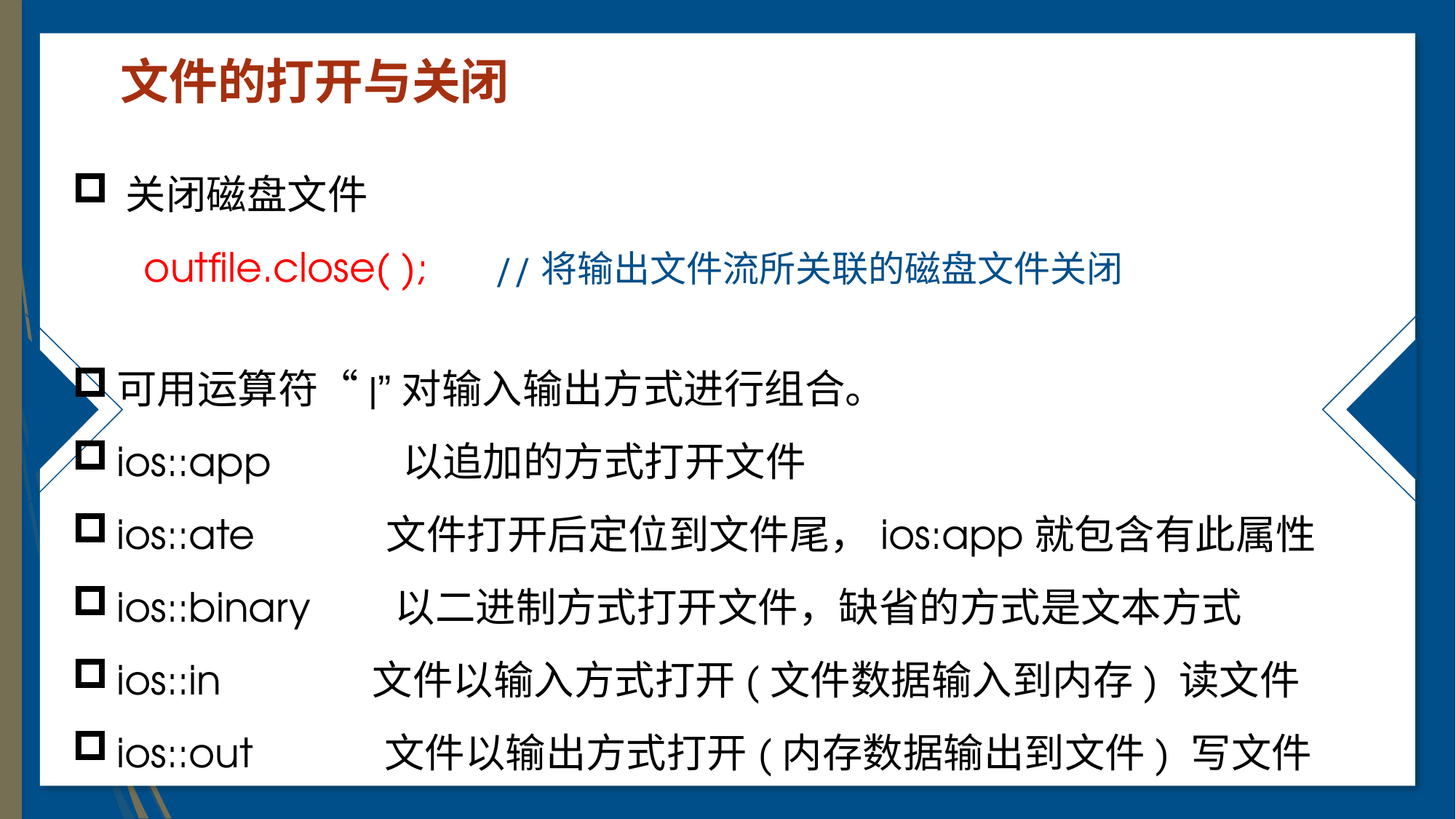

文件的打开与关闭
关闭磁盘文件
outfile.close( );      //将输出文件流所关联的磁盘文件关闭

可用运算符“|”对输入输出方式进行组合。
ios::app　　　以追加的方式打开文件
ios::ate　　　文件打开后定位到文件尾，ios:app就包含有此属性
ios::binary   　以二进制方式打开文件，缺省的方式是文本方式
ios::in 　　　 文件以输入方式打开(文件数据输入到内存) 读文件
ios::out　　　文件以输出方式打开(内存数据输出到文件) 写文件